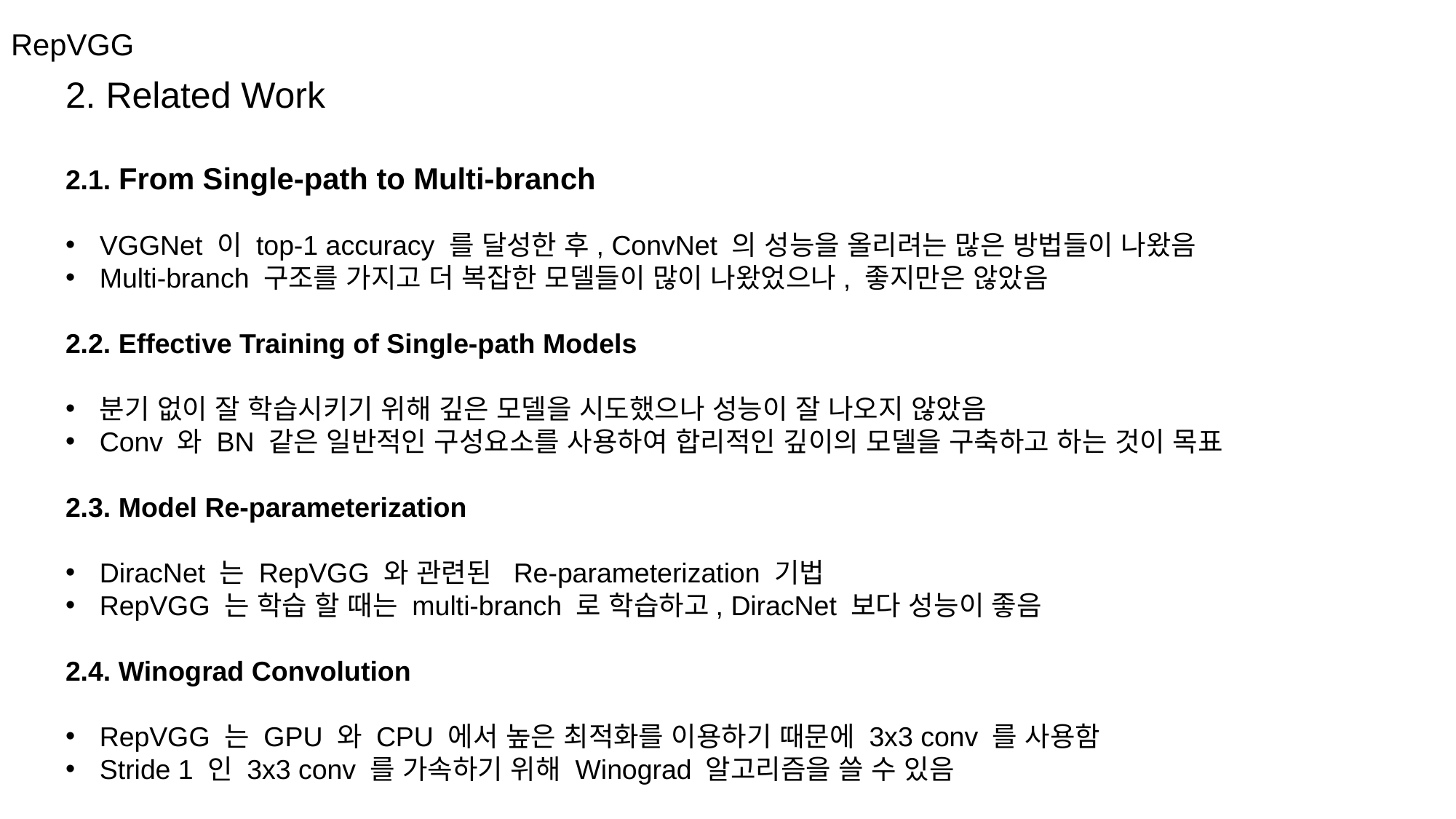

RepVGG
2. Related Work

2.1. From Single-path to Multi-branch

VGGNet 이 top-1 accuracy 를 달성한 후, ConvNet 의 성능을 올리려는 많은 방법들이 나왔음
Multi-branch 구조를 가지고 더 복잡한 모델들이 많이 나왔었으나, 좋지만은 않았음

2.2. Effective Training of Single-path Models

분기 없이 잘 학습시키기 위해 깊은 모델을 시도했으나 성능이 잘 나오지 않았음
Conv 와 BN 같은 일반적인 구성요소를 사용하여 합리적인 깊이의 모델을 구축하고 하는 것이 목표

2.3. Model Re-parameterization

DiracNet 는 RepVGG 와 관련된  Re-parameterization 기법
RepVGG 는 학습 할 때는 multi-branch 로 학습하고, DiracNet 보다 성능이 좋음

2.4. Winograd Convolution

RepVGG 는 GPU 와 CPU 에서 높은 최적화를 이용하기 때문에 3x3 conv 를 사용함
Stride 1 인 3x3 conv 를 가속하기 위해 Winograd 알고리즘을 쓸 수 있음